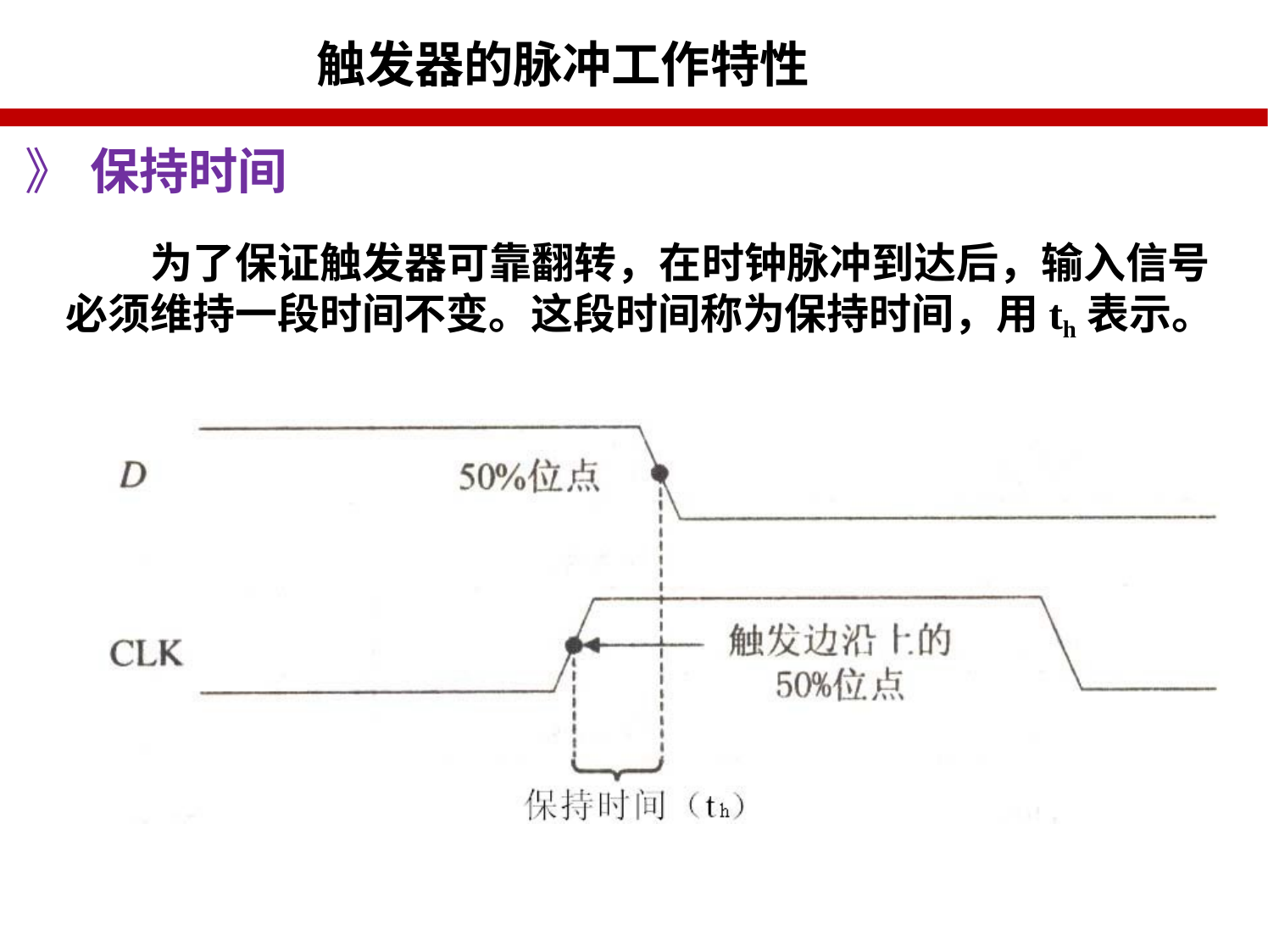

# 触发器的脉冲工作特性
》	保持时间
为了保证触发器可靠翻转，在时钟脉冲到达后，输入信号必须维持一段时间不变。这段时间称为保持时间，用th表示。